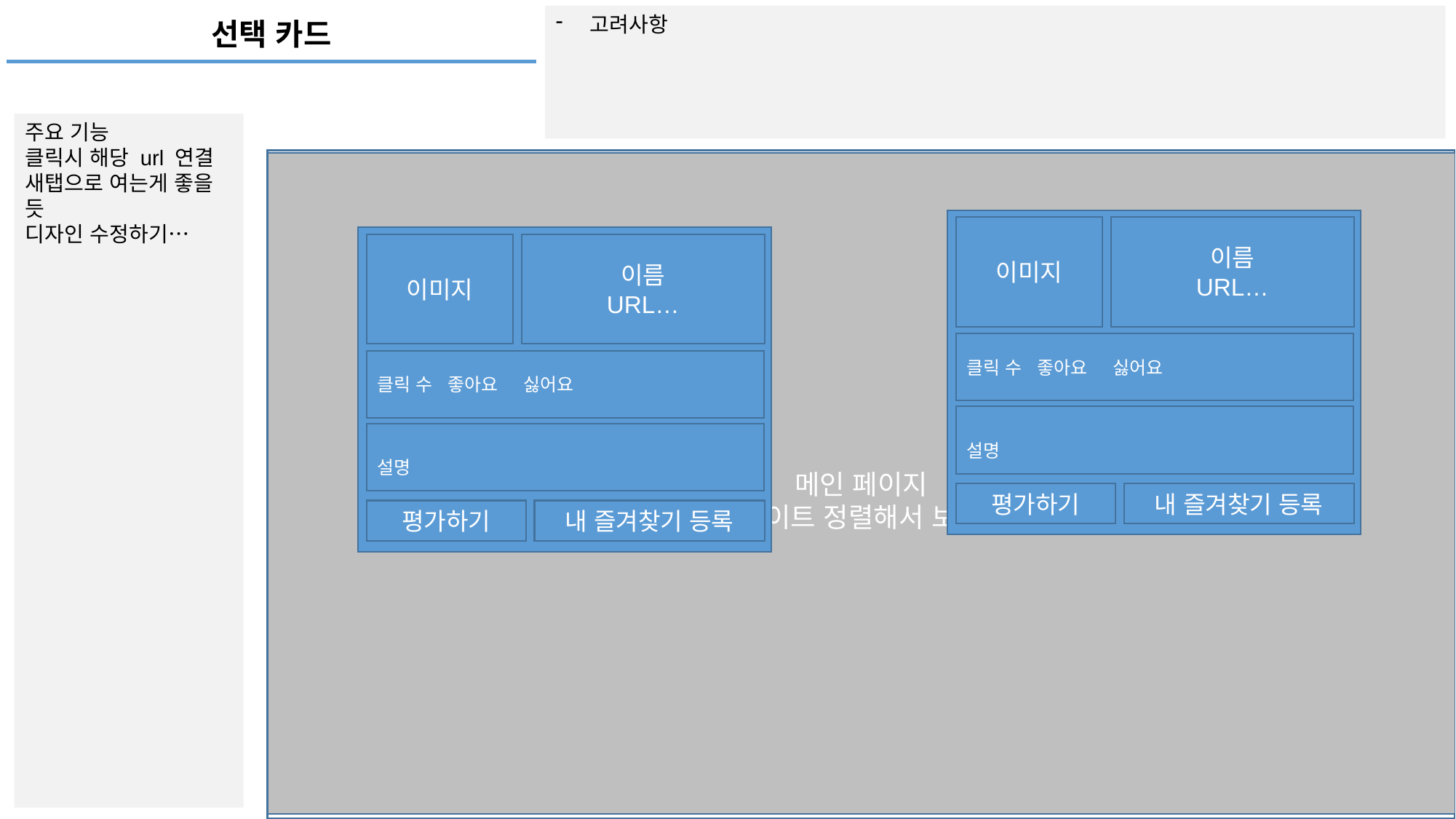

선택 카드
고려사항

주요 기능
클릭시 해당 url 연결
새탭으로 여는게 좋을 듯
디자인 수정하기…

메인 페이지
카테고리 내에 사이트 정렬해서 보여주자 카드 반복

평가하기
내 즐겨찾기 등록
이미지
이름
URL…

평가하기
내 즐겨찾기 등록
이미지
이름
URL…
클릭 수   좋아요     싫어요
클릭 수   좋아요     싫어요

설명

설명